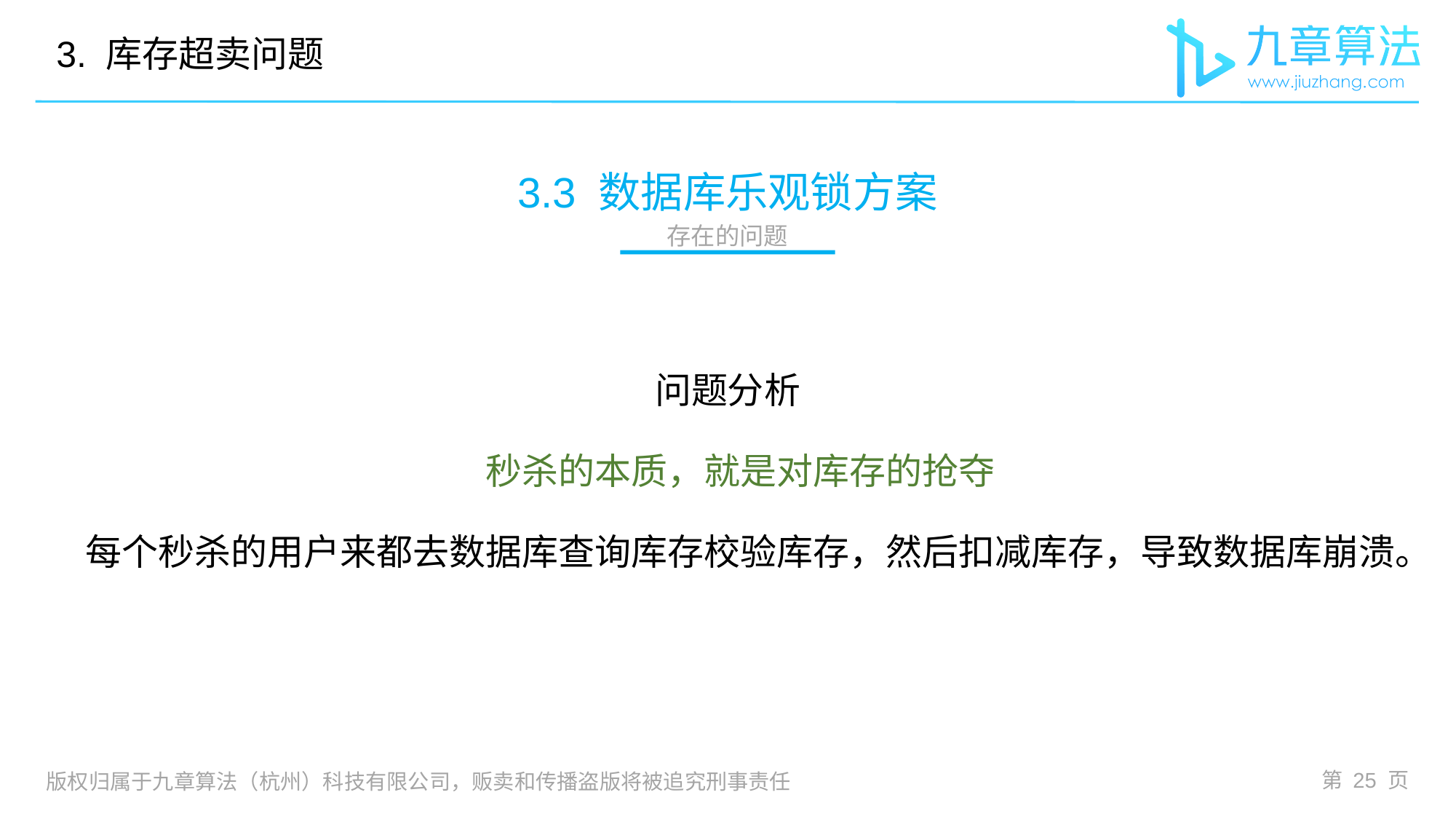

3. 库存超卖问题
# 3.3 数据库乐观锁方案
存在的问题
问题分析
  秒杀的本质，就是对库存的抢夺
  每个秒杀的用户来都去数据库查询库存校验库存，然后扣减库存，导致数据库崩溃。